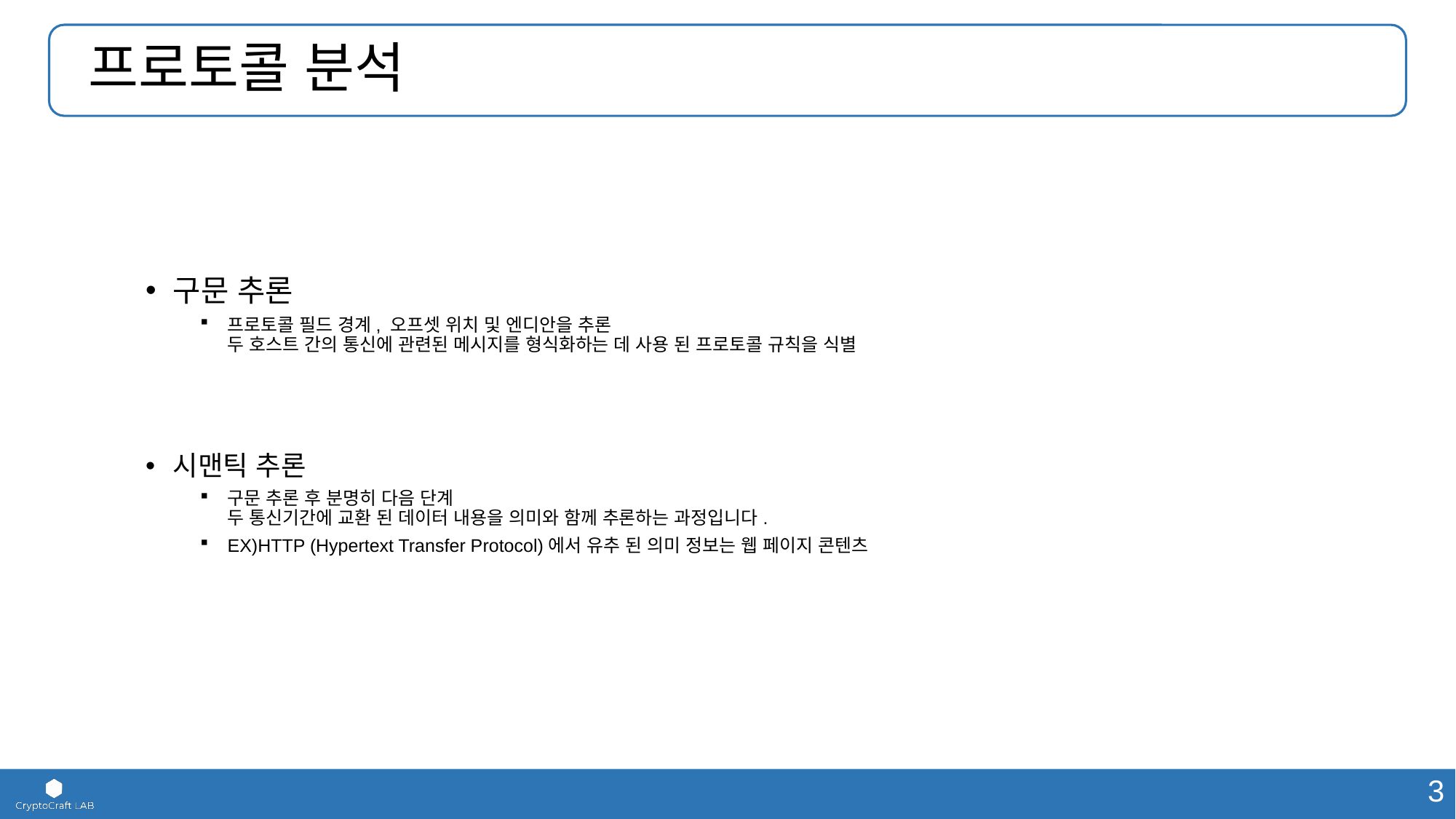

# 프로토콜 분석

구문 추론
프로토콜 필드 경계, 오프셋 위치 및 엔디안을 추론
두 호스트 간의 통신에 관련된 메시지를 형식화하는 데 사용 된 프로토콜 규칙을 식별

시맨틱 추론
구문 추론 후 분명히 다음 단계
두 통신기간에 교환 된 데이터 내용을 의미와 함께 추론하는 과정입니다.
EX)HTTP (Hypertext Transfer Protocol)에서 유추 된 의미 정보는 웹 페이지 콘텐츠